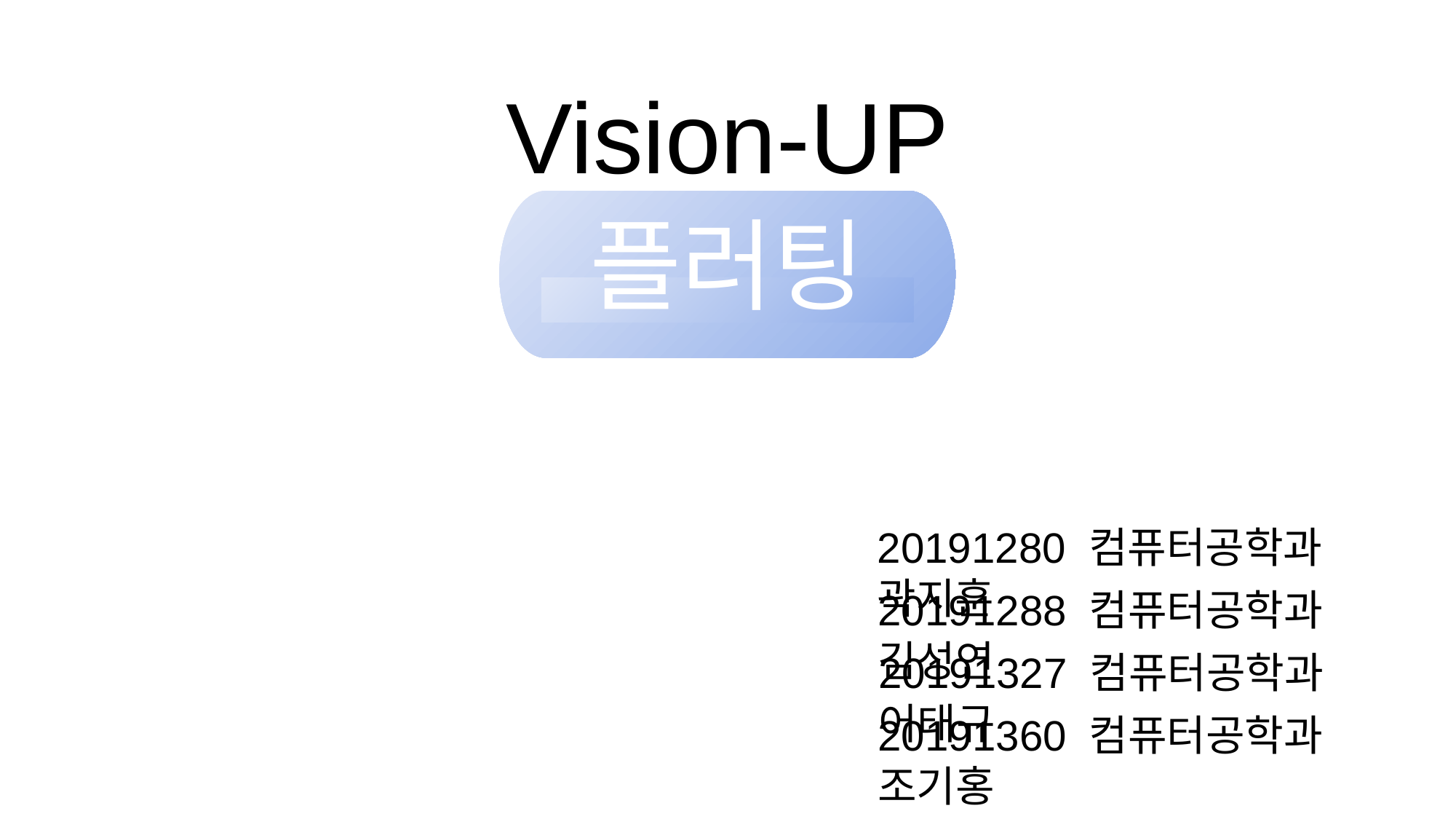

Vision-UP

플러팅
20191280 컴퓨터공학과 곽지훈
20191288 컴퓨터공학과 김성연
20191327 컴퓨터공학과 어태규
20191360 컴퓨터공학과 조기홍